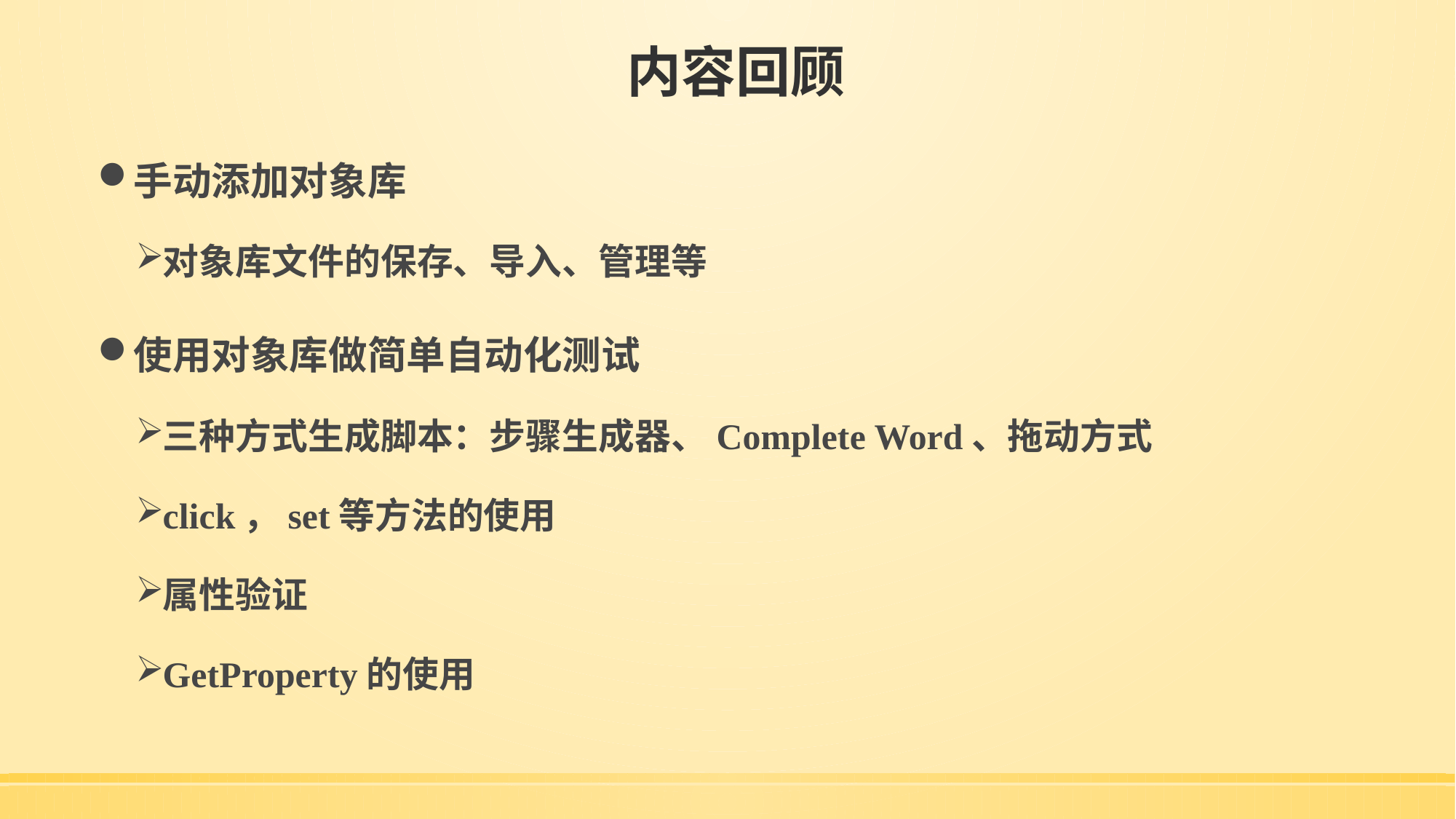

# 内容回顾
手动添加对象库
对象库文件的保存、导入、管理等
使用对象库做简单自动化测试
三种方式生成脚本：步骤生成器、Complete Word、拖动方式
click，set等方法的使用
属性验证
GetProperty的使用